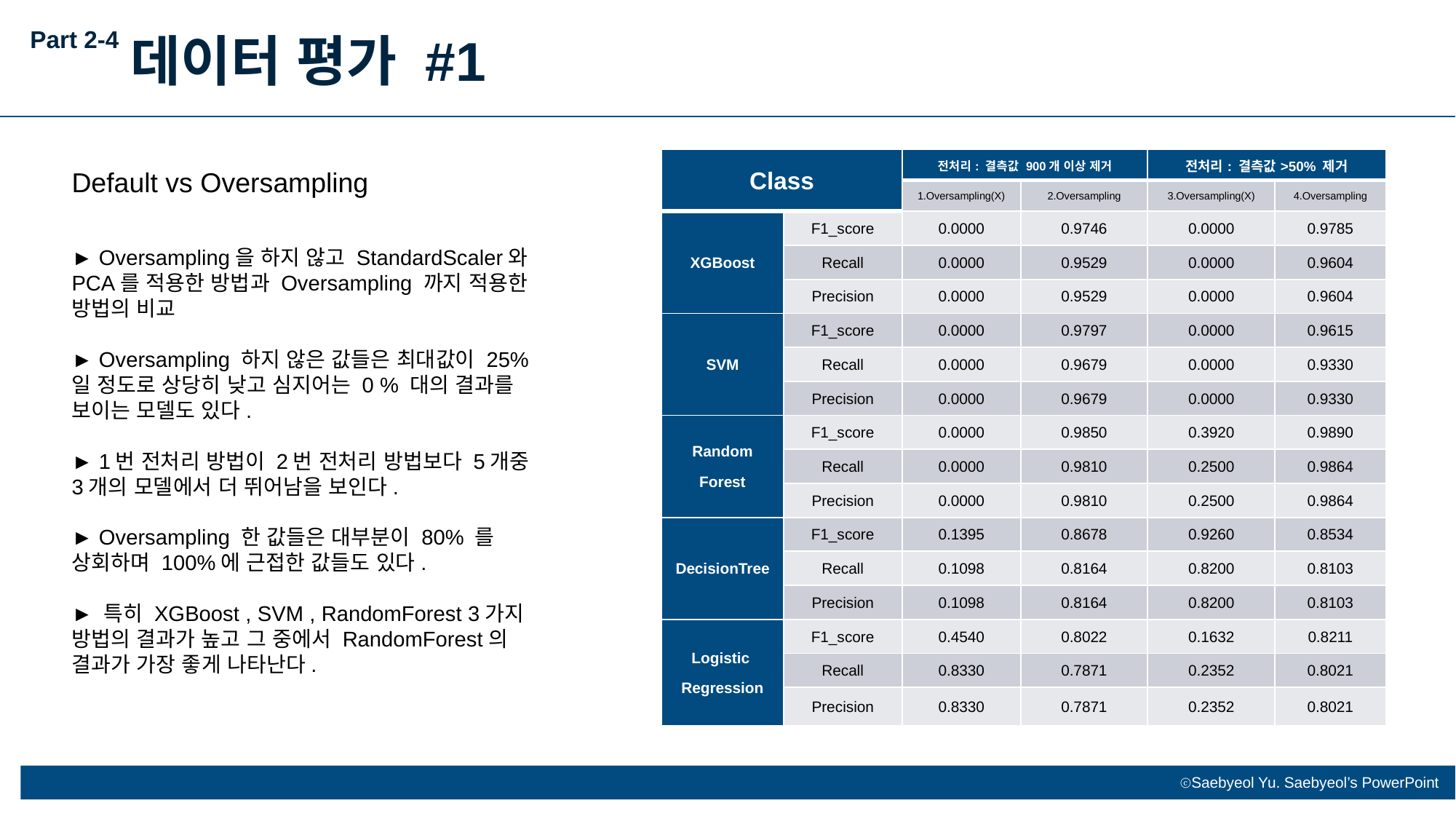

Part 2-4
데이터 평가 #1
| Class |  | 전처리: 결측값 900개 이상 제거 |  | 전처리: 결측값>50% 제거 |  |
| --- | --- | --- | --- | --- | --- |
|  |  | 1.Oversampling(X) | 2.Oversampling | 3.Oversampling(X) | 4.Oversampling |
| XGBoost | F1\_score | 0.0000 | 0.9746 | 0.0000 | 0.9785 |
|  | Recall | 0.0000 | 0.9529 | 0.0000 | 0.9604 |
|  | Precision | 0.0000 | 0.9529 | 0.0000 | 0.9604 |
| SVM | F1\_score | 0.0000 | 0.9797 | 0.0000 | 0.9615 |
|  | Recall | 0.0000 | 0.9679 | 0.0000 | 0.9330 |
|  | Precision | 0.0000 | 0.9679 | 0.0000 | 0.9330 |
| Random Forest | F1\_score | 0.0000 | 0.9850 | 0.3920 | 0.9890 |
|  | Recall | 0.0000 | 0.9810 | 0.2500 | 0.9864 |
|  | Precision | 0.0000 | 0.9810 | 0.2500 | 0.9864 |
| DecisionTree | F1\_score | 0.1395 | 0.8678 | 0.9260 | 0.8534 |
|  | Recall | 0.1098 | 0.8164 | 0.8200 | 0.8103 |
|  | Precision | 0.1098 | 0.8164 | 0.8200 | 0.8103 |
| Logistic Regression | F1\_score | 0.4540 | 0.8022 | 0.1632 | 0.8211 |
|  | Recall | 0.8330 | 0.7871 | 0.2352 | 0.8021 |
|  | Precision | 0.8330 | 0.7871 | 0.2352 | 0.8021 |
Default vs Oversampling
► Oversampling을 하지 않고 StandardScaler와 PCA를 적용한 방법과 Oversampling 까지 적용한 방법의 비교

► Oversampling 하지 않은 값들은 최대값이 25% 일 정도로 상당히 낮고 심지어는 0 % 대의 결과를 보이는 모델도 있다.

► 1번 전처리 방법이 2번 전처리 방법보다 5개중 3개의 모델에서 더 뛰어남을 보인다.

► Oversampling 한 값들은 대부분이 80% 를 상회하며 100%에 근접한 값들도 있다.

► 특히 XGBoost , SVM , RandomForest 3가지 방법의 결과가 높고 그 중에서 RandomForest의 결과가 가장 좋게 나타난다.